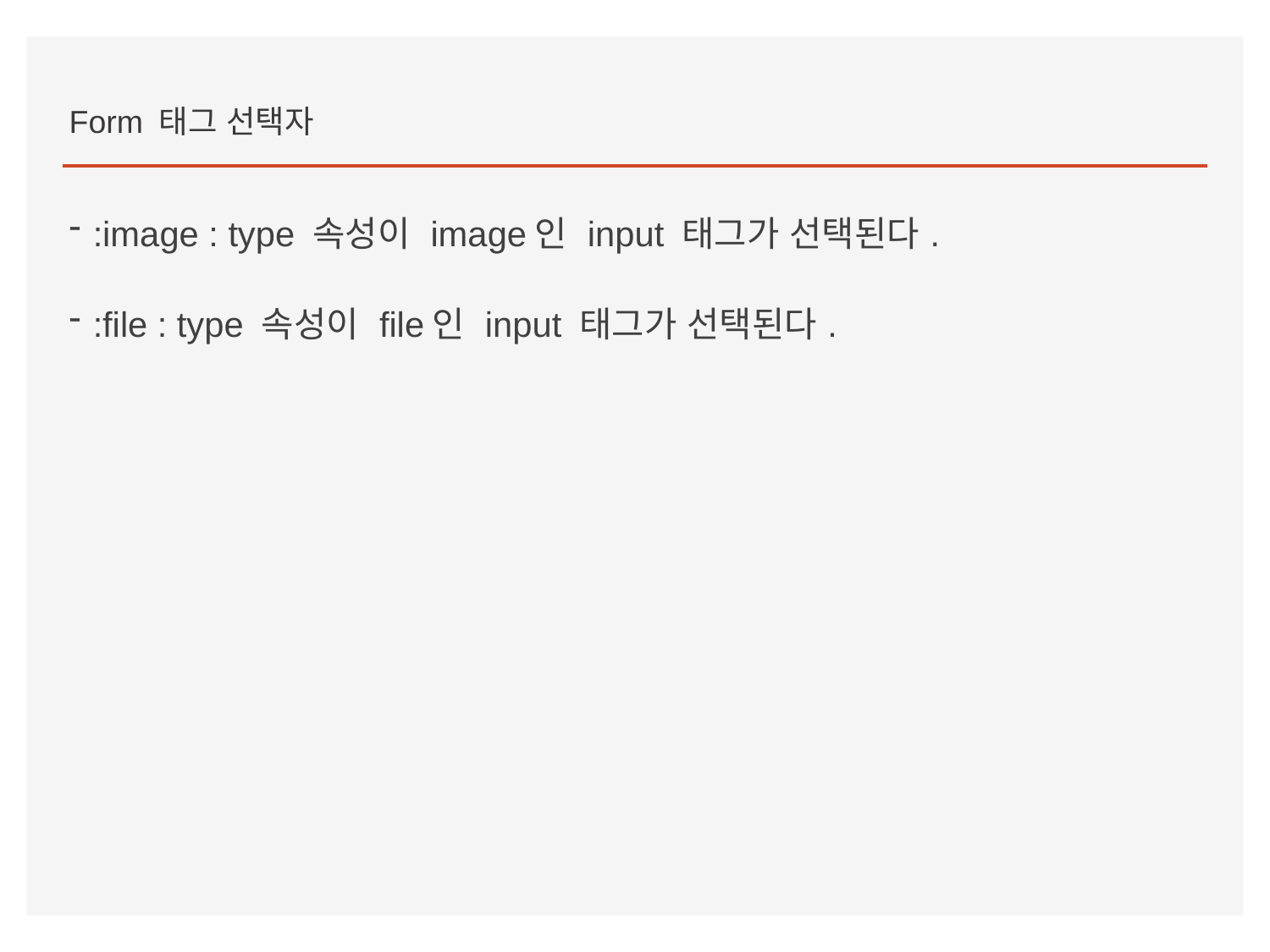

Form 태그 선택자
:image : type 속성이 image인 input 태그가 선택된다.
:file : type 속성이 file인 input 태그가 선택된다.